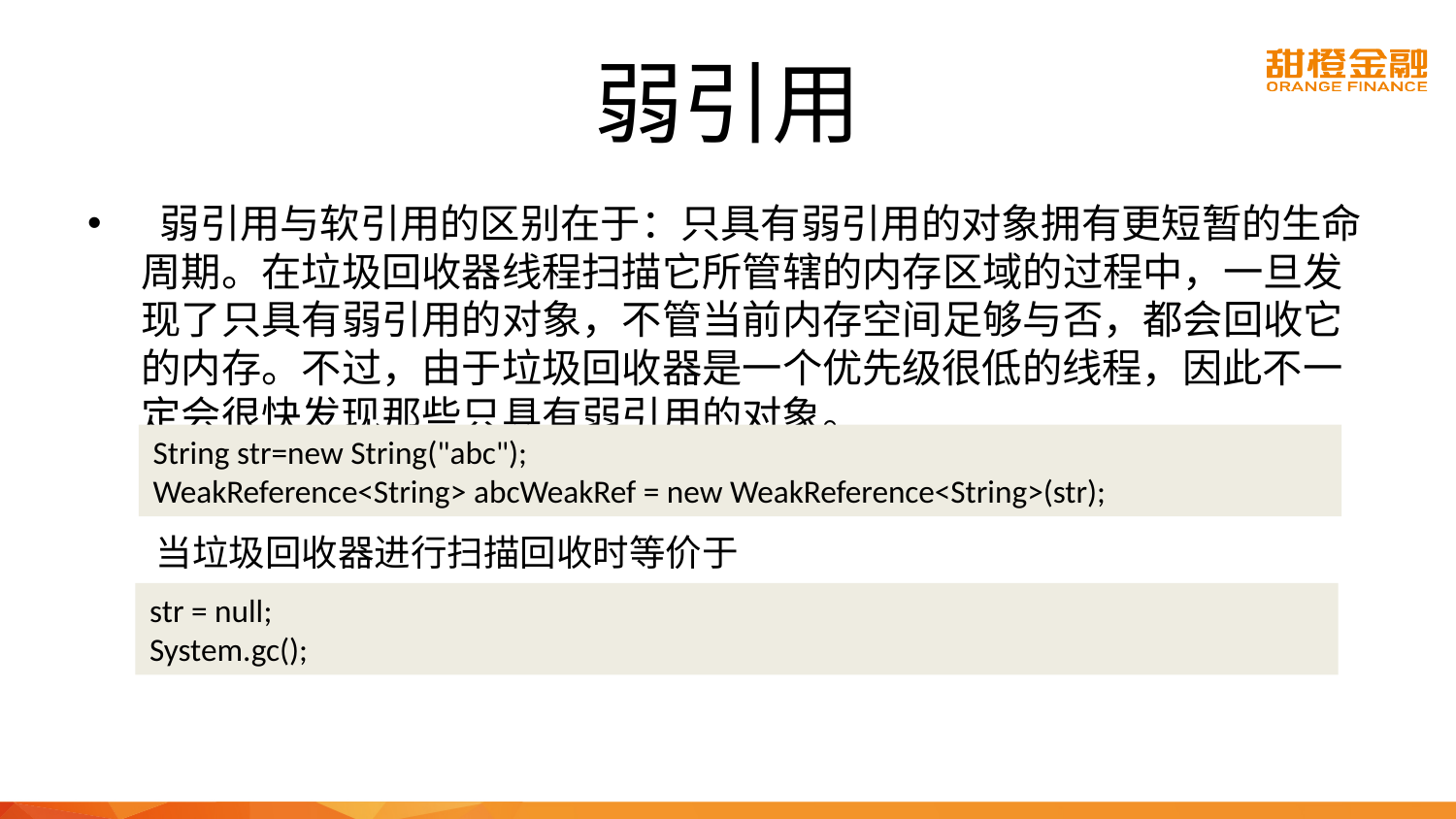

# 弱引用
 弱引用与软引用的区别在于：只具有弱引用的对象拥有更短暂的生命周期。在垃圾回收器线程扫描它所管辖的内存区域的过程中，一旦发现了只具有弱引用的对象，不管当前内存空间足够与否，都会回收它的内存。不过，由于垃圾回收器是一个优先级很低的线程，因此不一定会很快发现那些只具有弱引用的对象。
String str=new String("abc");
WeakReference<String> abcWeakRef = new WeakReference<String>(str);
当垃圾回收器进行扫描回收时等价于
str = null;
System.gc();